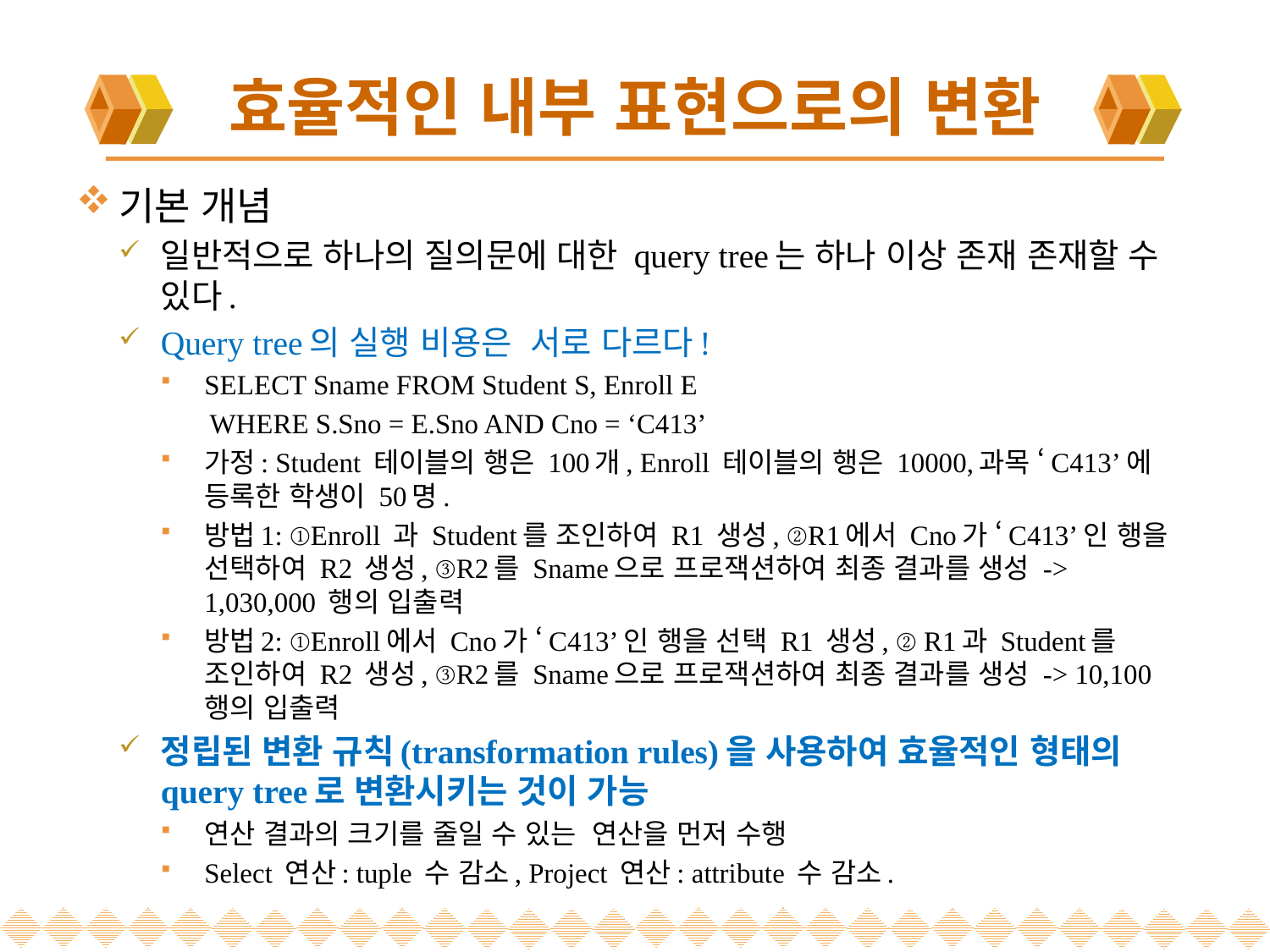

# 효율적인 내부 표현으로의 변환
기본 개념
일반적으로 하나의 질의문에 대한 query tree는 하나 이상 존재 존재할 수 있다.
Query tree의 실행 비용은  서로 다르다!
SELECT Sname FROM Student S, Enroll E
       WHERE S.Sno = E.Sno AND Cno = ‘C413’
가정: Student 테이블의 행은 100개, Enroll 테이블의 행은 10000,과목 ‘C413’에 등록한 학생이 50명.
방법1: ①Enroll 과 Student를 조인하여 R1 생성, ②R1에서 Cno가 ‘C413’인 행을 선택하여 R2 생성, ③R2를 Sname으로 프로잭션하여 최종 결과를 생성 -> 1,030,000 행의 입출력
방법2: ①Enroll에서 Cno가 ‘C413’인 행을 선택 R1 생성, ② R1과 Student를 조인하여 R2 생성, ③R2를 Sname으로 프로잭션하여 최종 결과를 생성 -> 10,100 행의 입출력
정립된 변환 규칙(transformation rules)을 사용하여 효율적인 형태의 query tree로 변환시키는 것이 가능
연산 결과의 크기를 줄일 수 있는  연산을 먼저 수행
Select 연산: tuple 수 감소, Project 연산: attribute 수 감소.